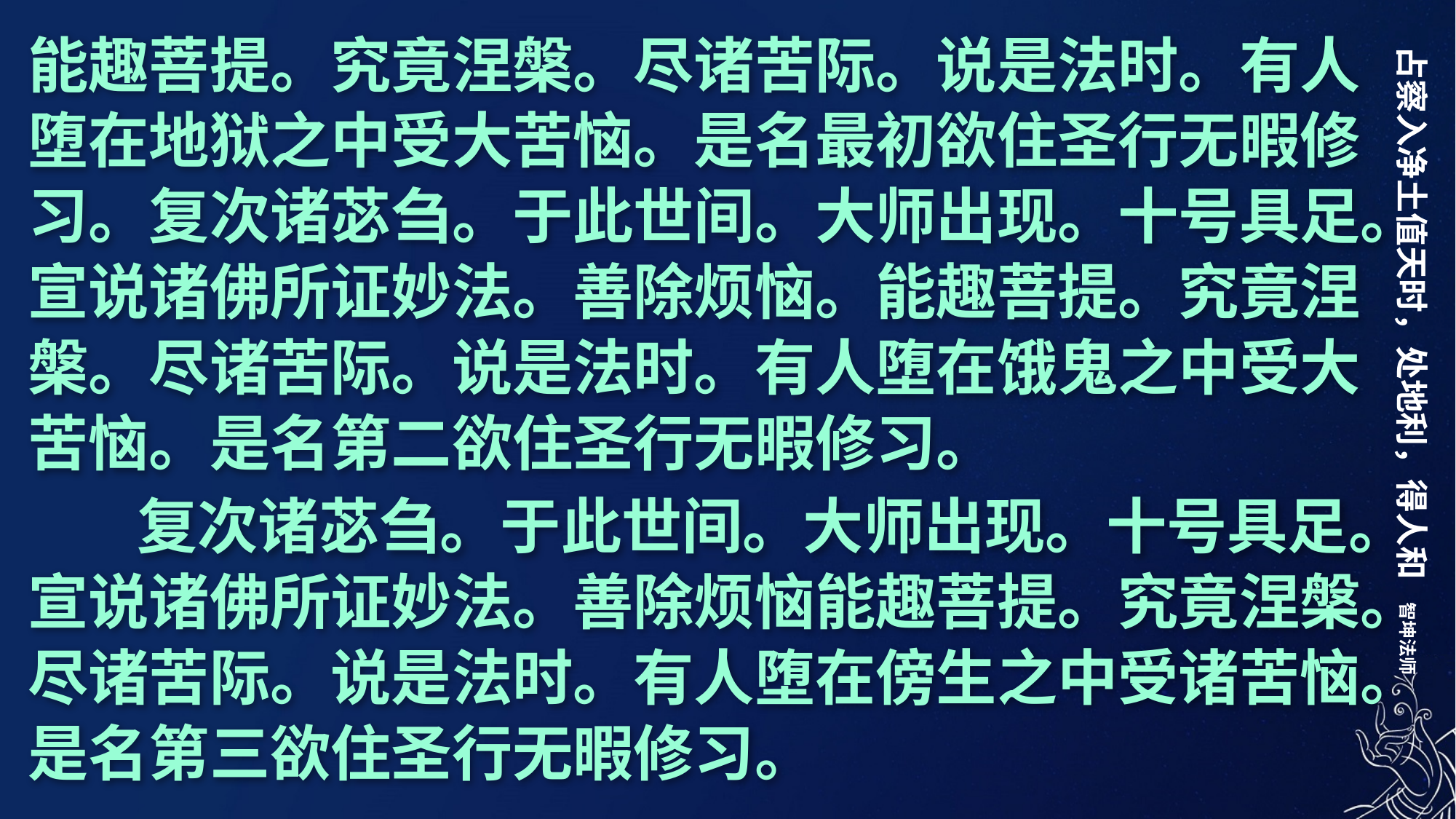

能趣菩提。究竟涅槃。尽诸苦际。说是法时。有人堕在地狱之中受大苦恼。是名最初欲住圣行无暇修习。复次诸苾刍。于此世间。大师出现。十号具足。宣说诸佛所证妙法。善除烦恼。能趣菩提。究竟涅槃。尽诸苦际。说是法时。有人堕在饿鬼之中受大苦恼。是名第二欲住圣行无暇修习。
	复次诸苾刍。于此世间。大师出现。十号具足。宣说诸佛所证妙法。善除烦恼能趣菩提。究竟涅槃。尽诸苦际。说是法时。有人堕在傍生之中受诸苦恼。是名第三欲住圣行无暇修习。